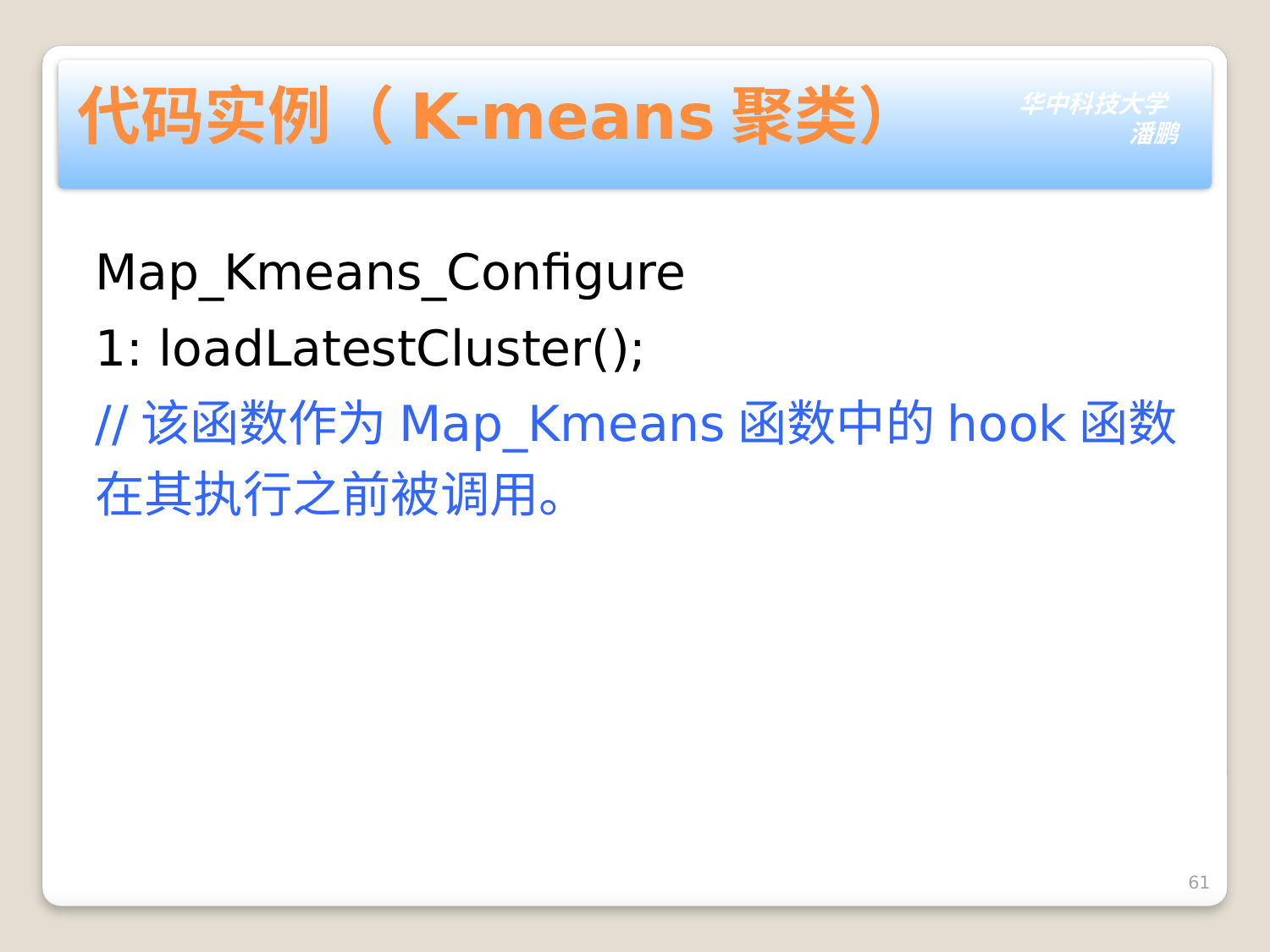

# 代码实例（K-means聚类）
Map_Kmeans_Configure
1: loadLatestCluster();
//该函数作为Map_Kmeans函数中的hook函数在其执行之前被调用。
61